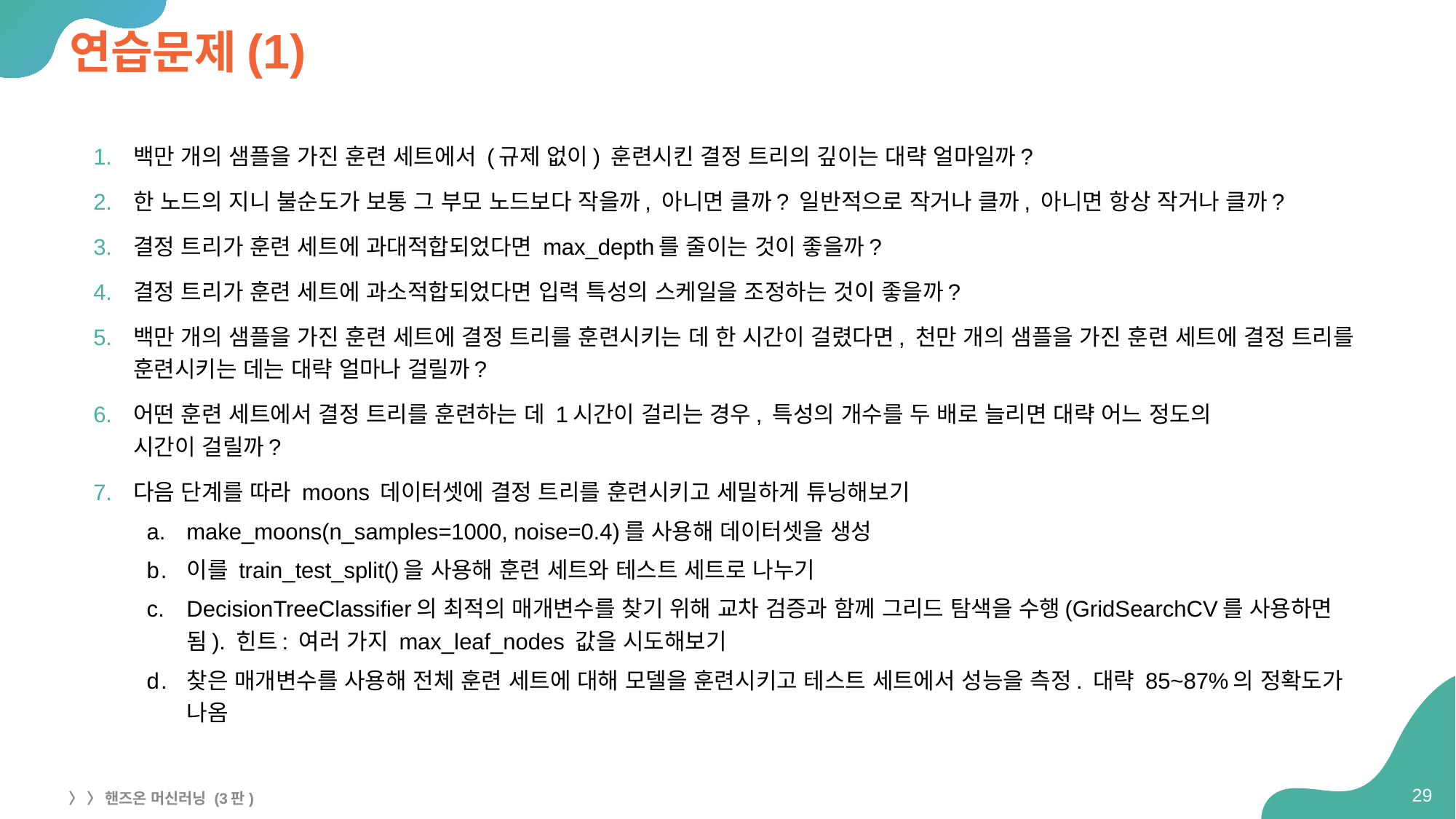

# 연습문제(1)
백만 개의 샘플을 가진 훈련 세트에서 (규제 없이) 훈련시킨 결정 트리의 깊이는 대략 얼마일까?
한 노드의 지니 불순도가 보통 그 부모 노드보다 작을까, 아니면 클까? 일반적으로 작거나 클까, 아니면 항상 작거나 클까?
결정 트리가 훈련 세트에 과대적합되었다면 max_depth를 줄이는 것이 좋을까?
결정 트리가 훈련 세트에 과소적합되었다면 입력 특성의 스케일을 조정하는 것이 좋을까?
백만 개의 샘플을 가진 훈련 세트에 결정 트리를 훈련시키는 데 한 시간이 걸렸다면, 천만 개의 샘플을 가진 훈련 세트에 결정 트리를 훈련시키는 데는 대략 얼마나 걸릴까?
어떤 훈련 세트에서 결정 트리를 훈련하는 데 1시간이 걸리는 경우, 특성의 개수를 두 배로 늘리면 대략 어느 정도의
시간이 걸릴까?
다음 단계를 따라 moons 데이터셋에 결정 트리를 훈련시키고 세밀하게 튜닝해보기
make_moons(n_samples=1000, noise=0.4)를 사용해 데이터셋을 생성
이를 train_test_split()을 사용해 훈련 세트와 테스트 세트로 나누기
DecisionTreeClassifier의 최적의 매개변수를 찾기 위해 교차 검증과 함께 그리드 탐색을 수행(GridSearchCV를 사용하면 됨). 힌트: 여러 가지 max_leaf_nodes 값을 시도해보기
찾은 매개변수를 사용해 전체 훈련 세트에 대해 모델을 훈련시키고 테스트 세트에서 성능을 측정. 대략 85~87%의 정확도가 나옴
29
〉 〉 핸즈온 머신러닝 (3판)